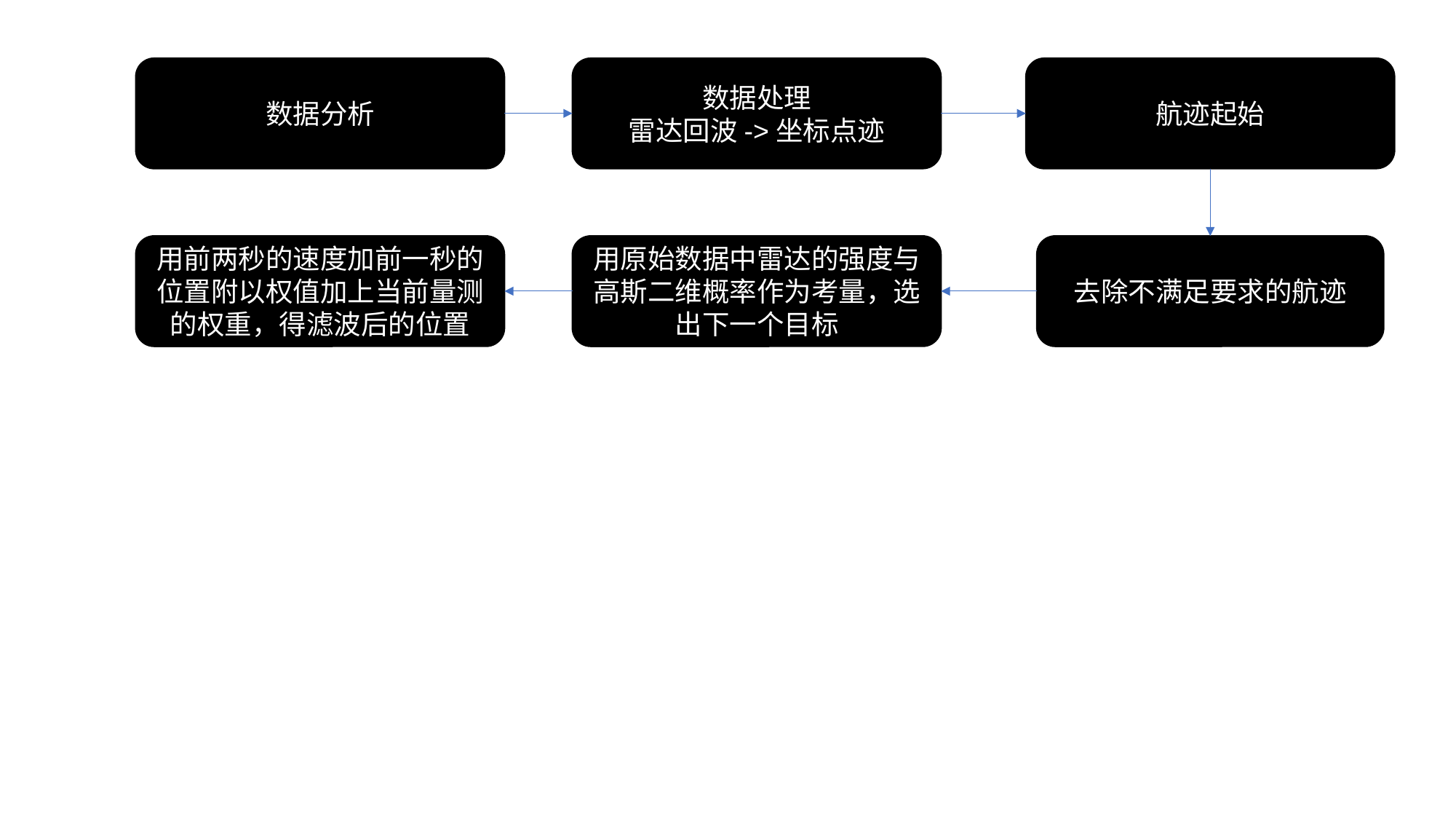

数据分析
数据处理
雷达回波->坐标点迹
航迹起始
用前两秒的速度加前一秒的位置附以权值加上当前量测的权重，得滤波后的位置
用原始数据中雷达的强度与高斯二维概率作为考量，选出下一个目标
去除不满足要求的航迹